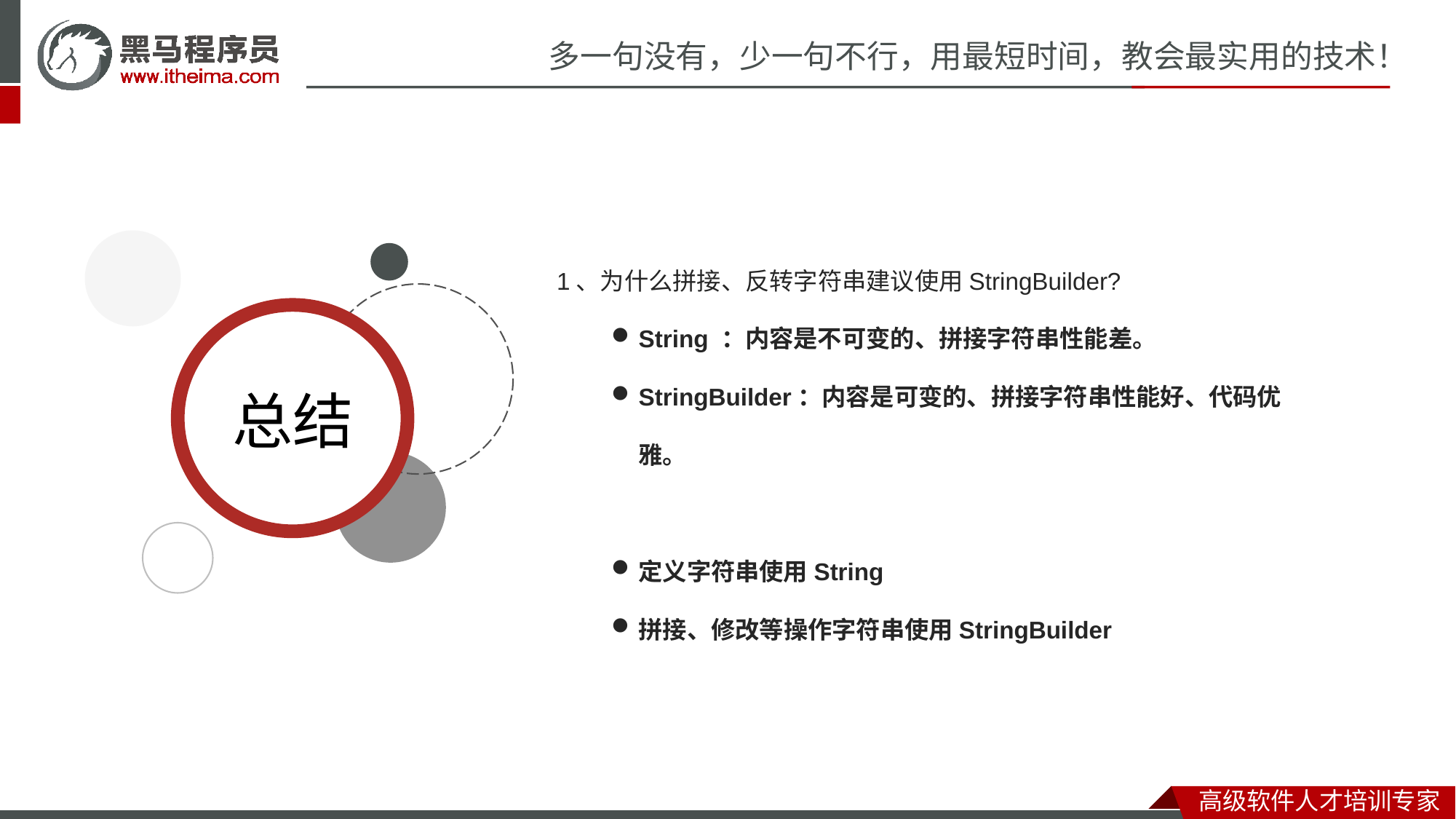

1、为什么拼接、反转字符串建议使用StringBuilder?
String ：内容是不可变的、拼接字符串性能差。
StringBuilder：内容是可变的、拼接字符串性能好、代码优雅。

定义字符串使用String
拼接、修改等操作字符串使用StringBuilder